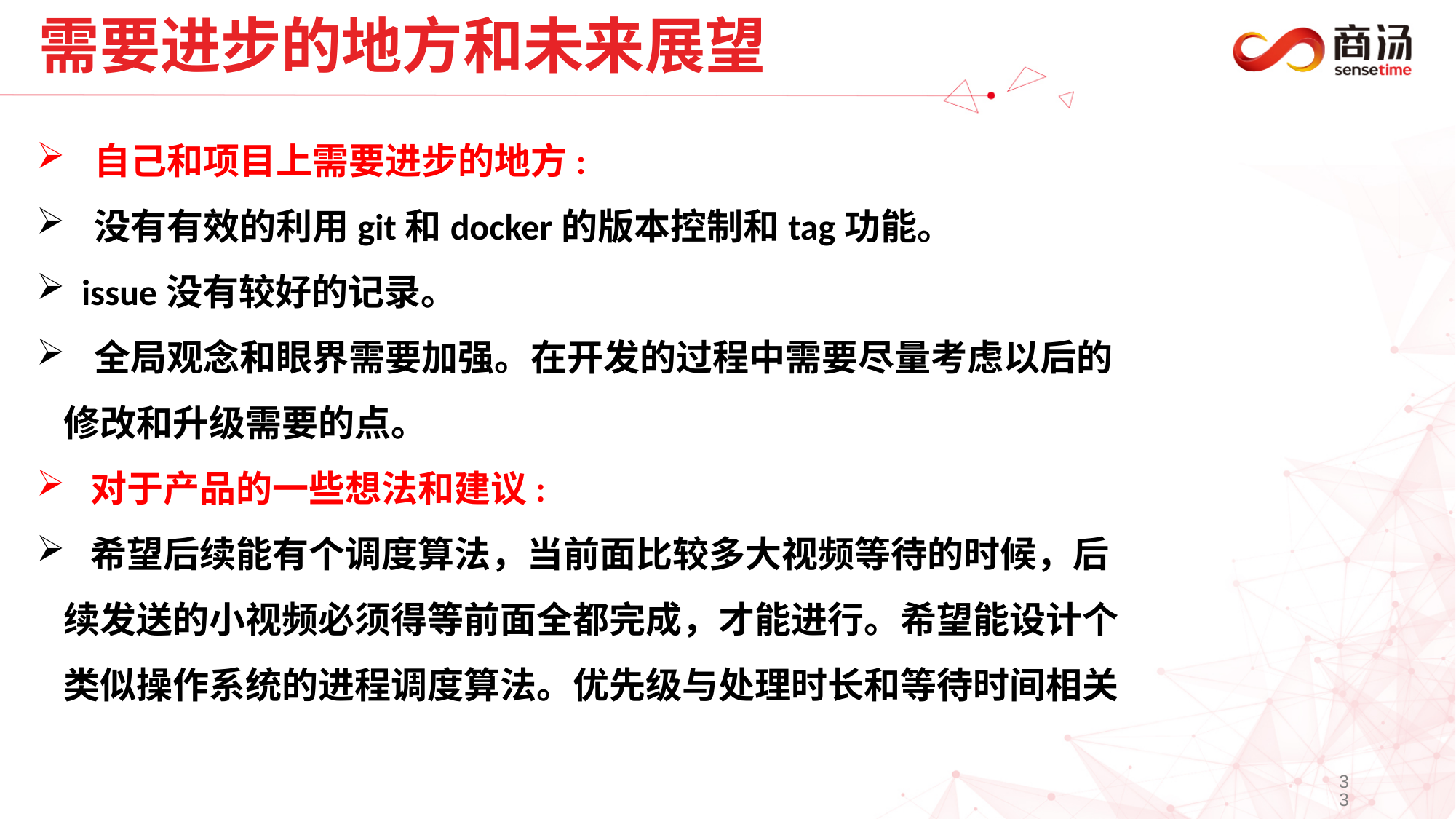

# 需要进步的地方和未来展望
  自己和项目上需要进步的地方:
  没有有效的利用git和docker的版本控制和tag功能。
  issue没有较好的记录。
  全局观念和眼界需要加强。在开发的过程中需要尽量考虑以后的修改和升级需要的点。
  对于产品的一些想法和建议:
  希望后续能有个调度算法，当前面比较多大视频等待的时候，后续发送的小视频必须得等前面全都完成，才能进行。希望能设计个类似操作系统的进程调度算法。优先级与处理时长和等待时间相关

33